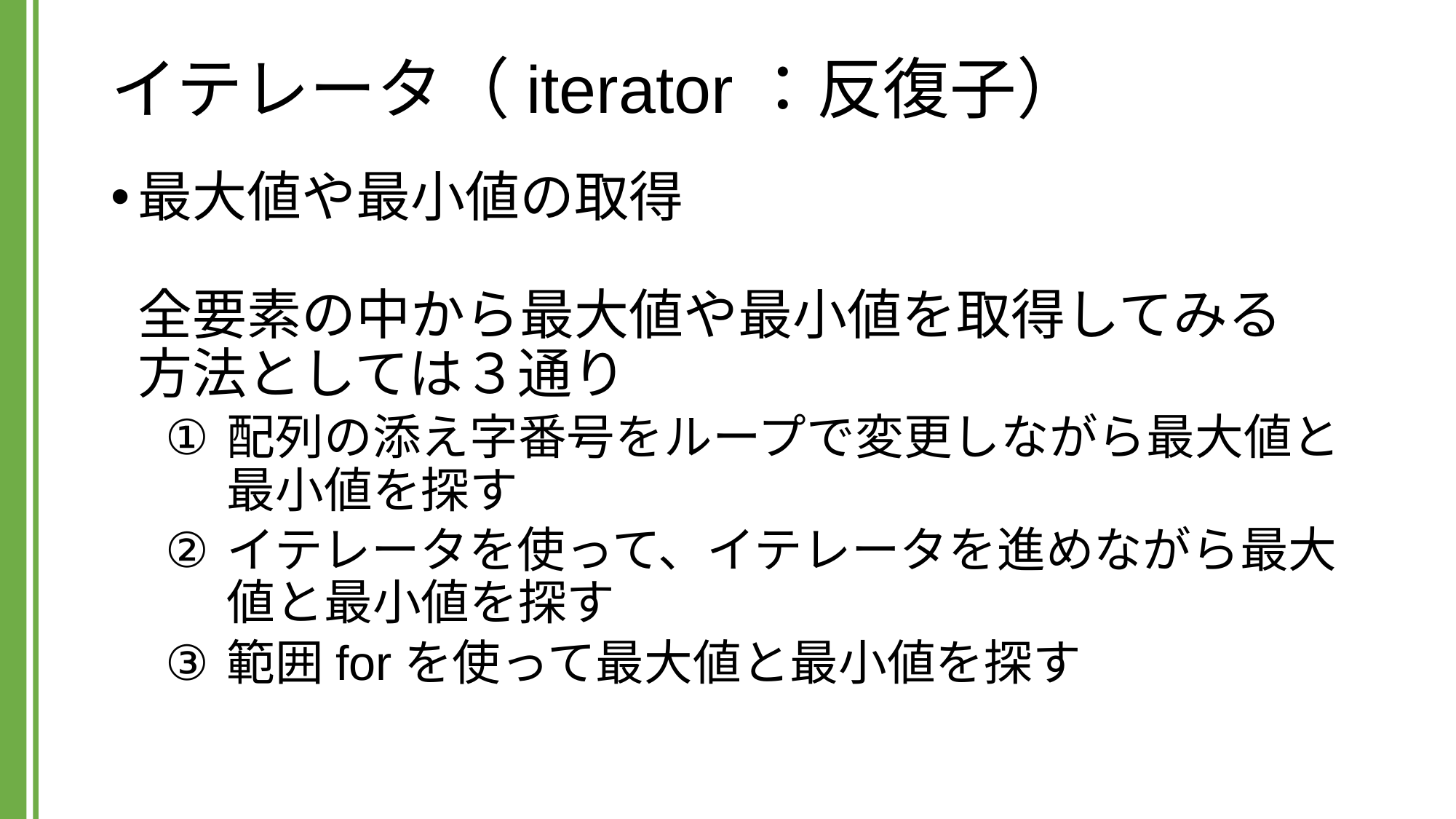

# イテレータ（iterator：反復子）
最大値や最小値の取得
全要素の中から最大値や最小値を取得してみる
方法としては３通り
配列の添え字番号をループで変更しながら最大値と最小値を探す
イテレータを使って、イテレータを進めながら最大値と最小値を探す
範囲forを使って最大値と最小値を探す